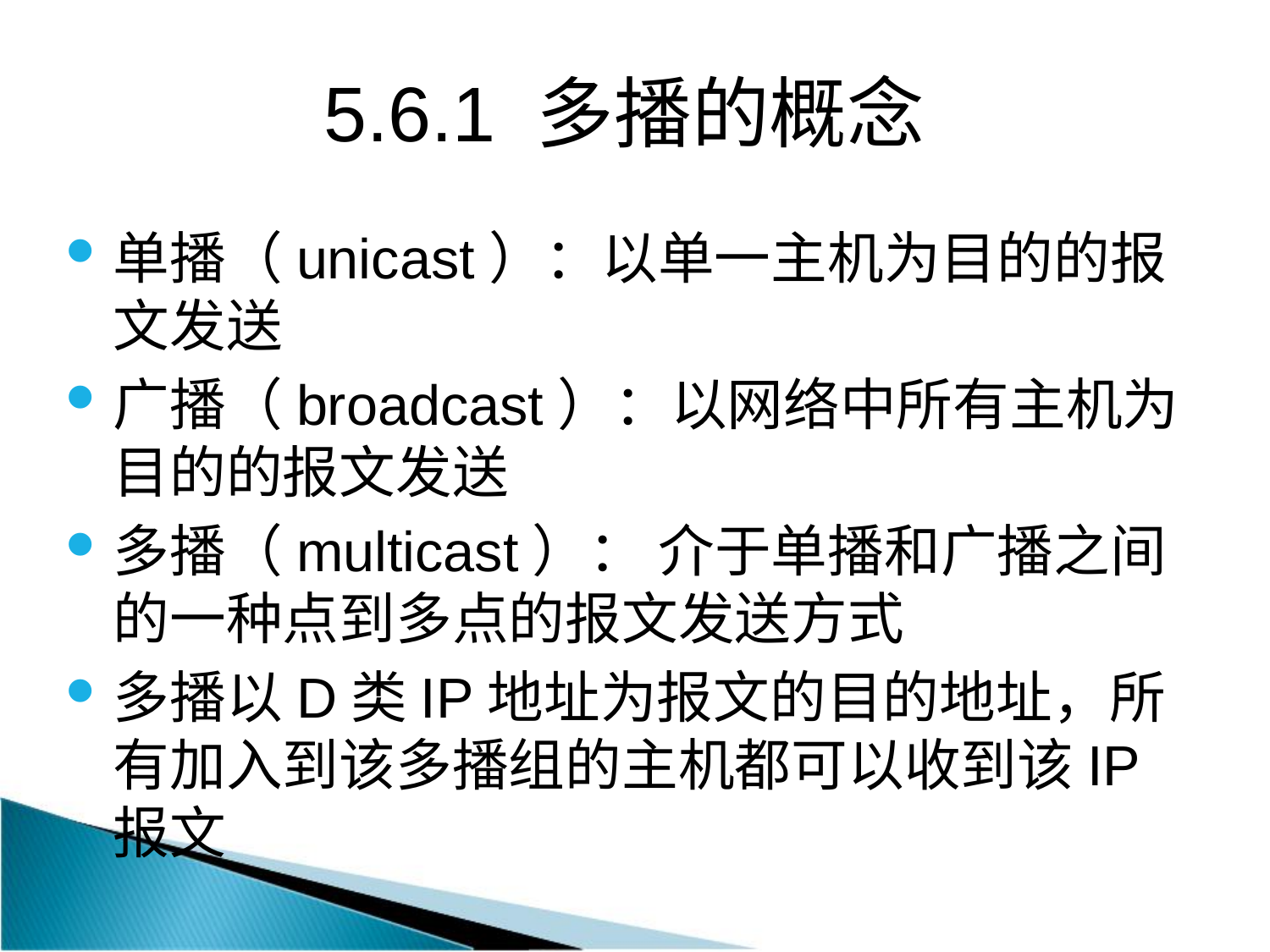

# 5.6.1 多播的概念
单播（unicast）：以单一主机为目的的报文发送
广播（broadcast）：以网络中所有主机为目的的报文发送
多播（multicast）： 介于单播和广播之间的一种点到多点的报文发送方式
多播以D类IP地址为报文的目的地址，所有加入到该多播组的主机都可以收到该IP报文